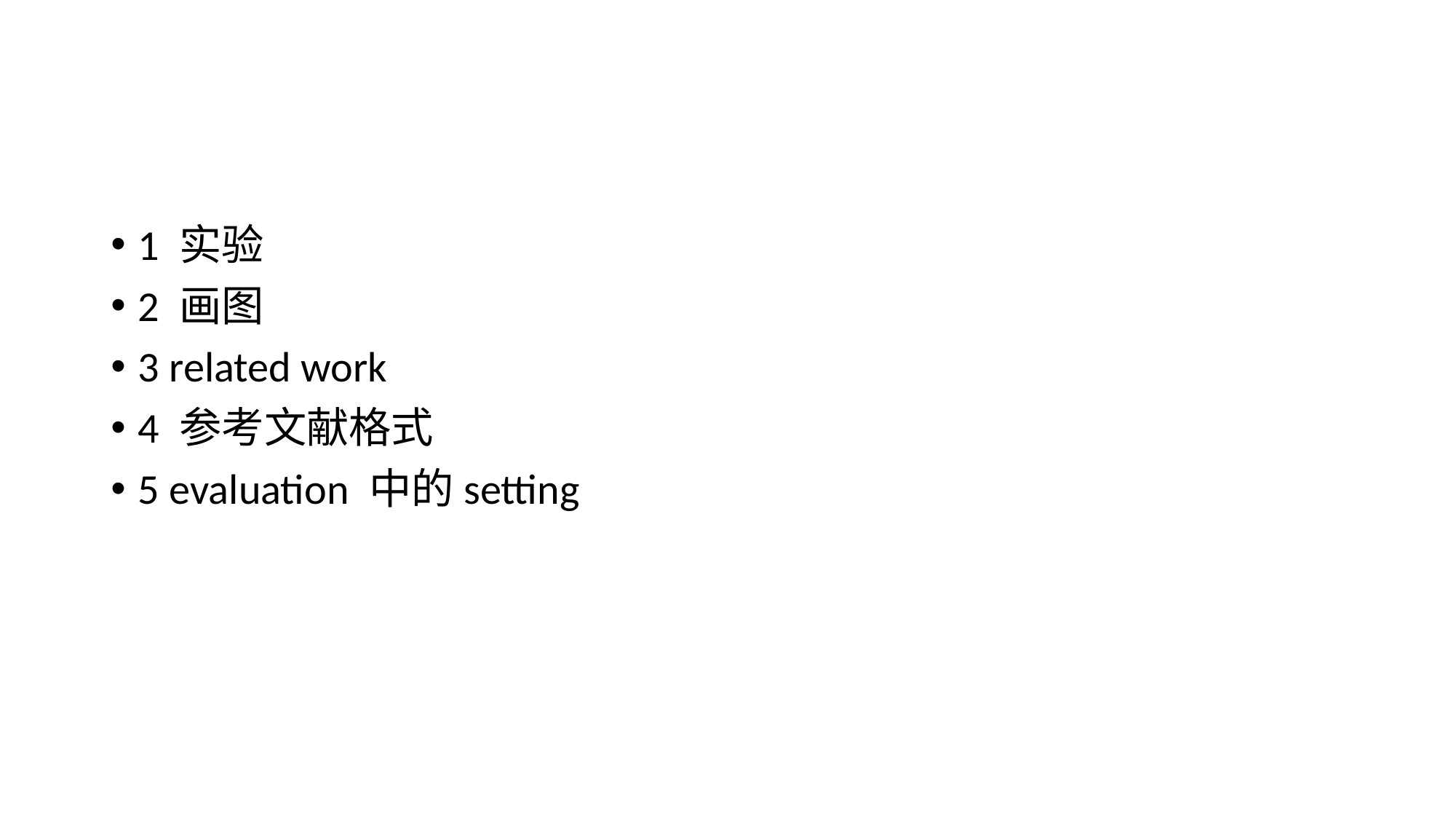

#
1 实验
2 画图
3 related work
4 参考文献格式
5 evaluation 中的setting